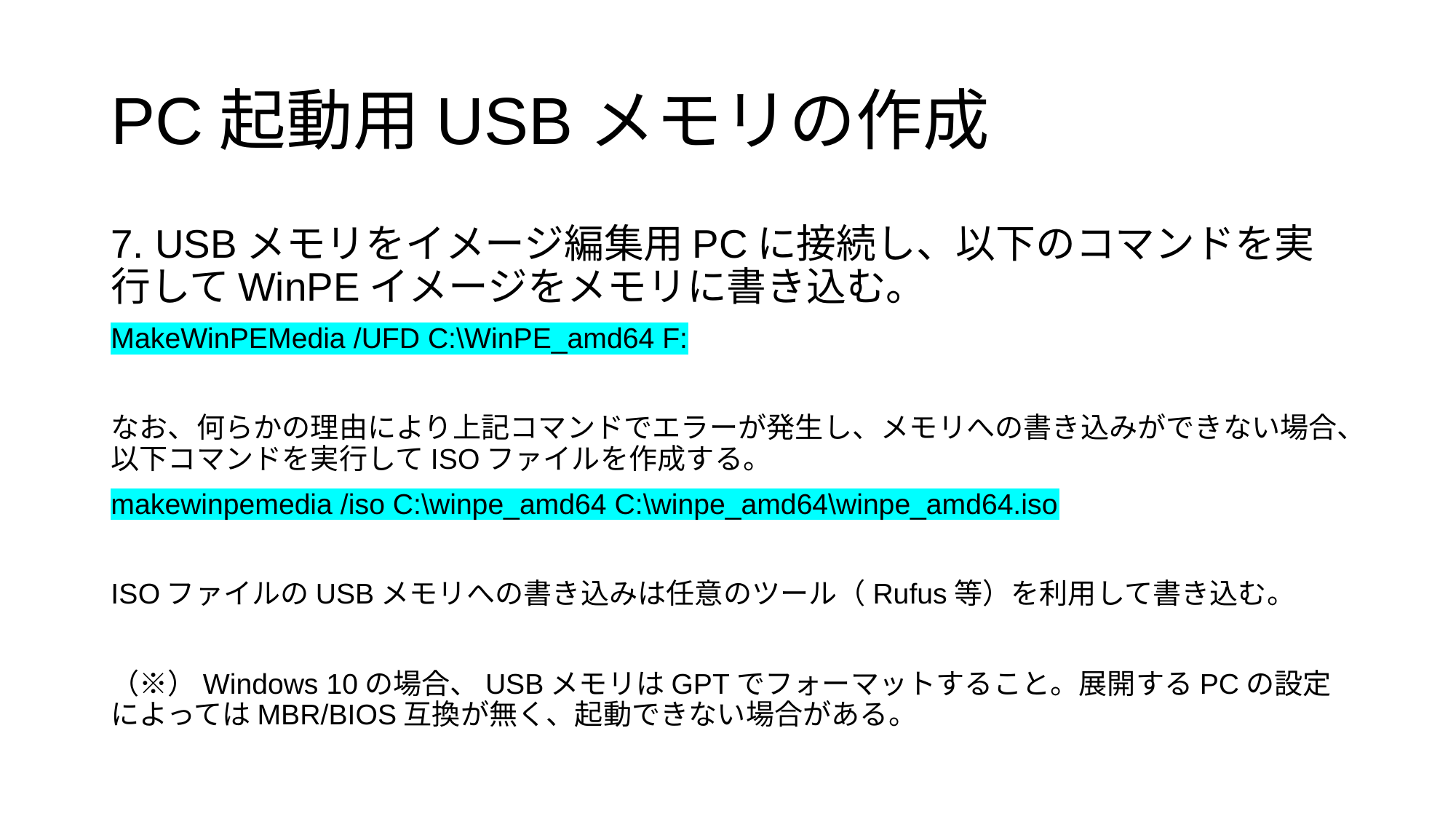

# PC起動用USBメモリの作成
7. USBメモリをイメージ編集用PCに接続し、以下のコマンドを実行してWinPEイメージをメモリに書き込む。
MakeWinPEMedia /UFD C:\WinPE_amd64 F:

なお、何らかの理由により上記コマンドでエラーが発生し、メモリへの書き込みができない場合、以下コマンドを実行してISOファイルを作成する。
makewinpemedia /iso C:\winpe_amd64 C:\winpe_amd64\winpe_amd64.iso

ISOファイルのUSBメモリへの書き込みは任意のツール（Rufus等）を利用して書き込む。

（※）Windows 10の場合、USBメモリはGPTでフォーマットすること。展開するPCの設定によってはMBR/BIOS互換が無く、起動できない場合がある。